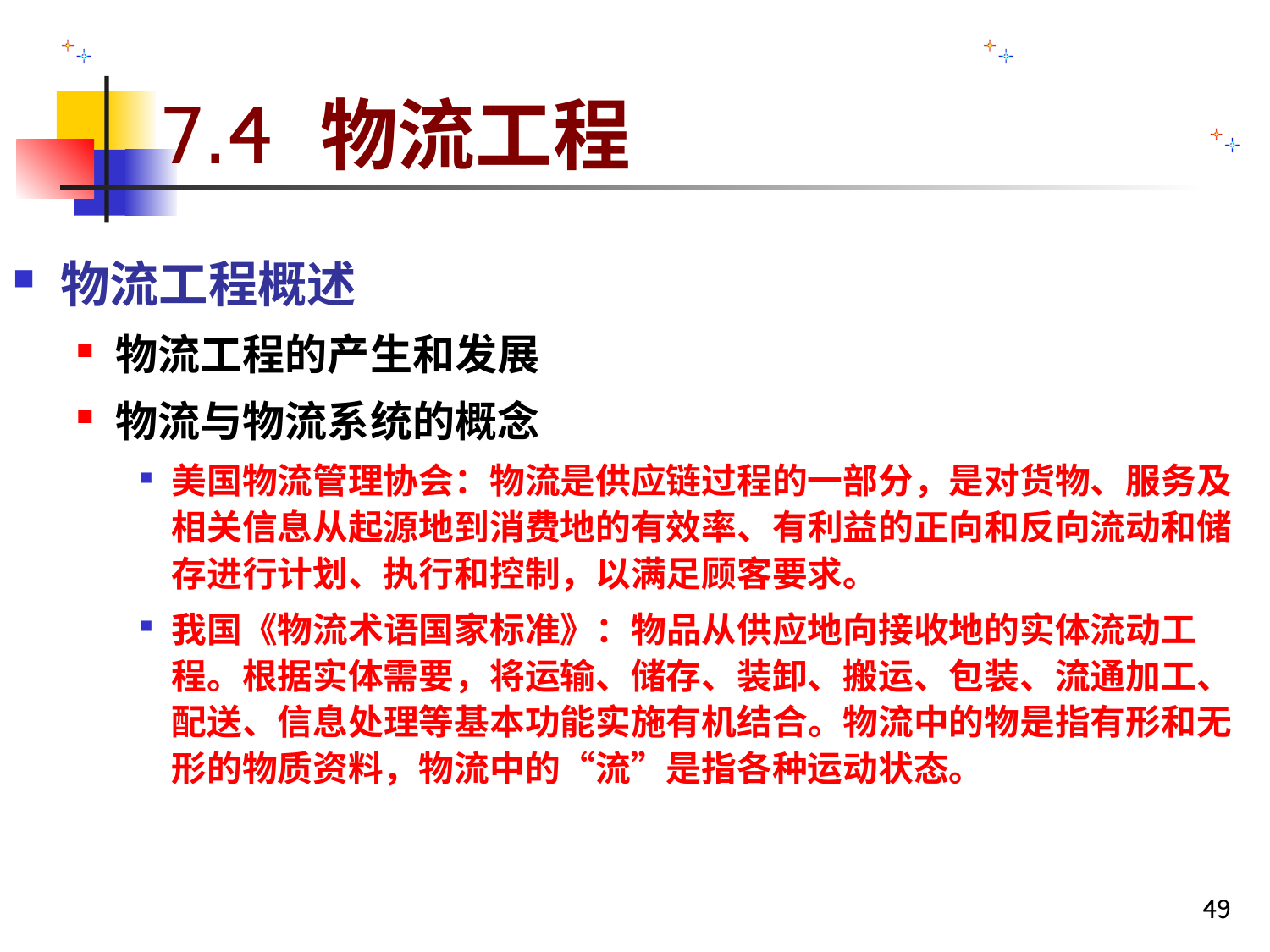

# 7.4 物流工程
物流工程概述
物流工程的产生和发展
物流与物流系统的概念
美国物流管理协会：物流是供应链过程的一部分，是对货物、服务及相关信息从起源地到消费地的有效率、有利益的正向和反向流动和储存进行计划、执行和控制，以满足顾客要求。
我国《物流术语国家标准》：物品从供应地向接收地的实体流动工程。根据实体需要，将运输、储存、装卸、搬运、包装、流通加工、配送、信息处理等基本功能实施有机结合。物流中的物是指有形和无形的物质资料，物流中的“流”是指各种运动状态。
49